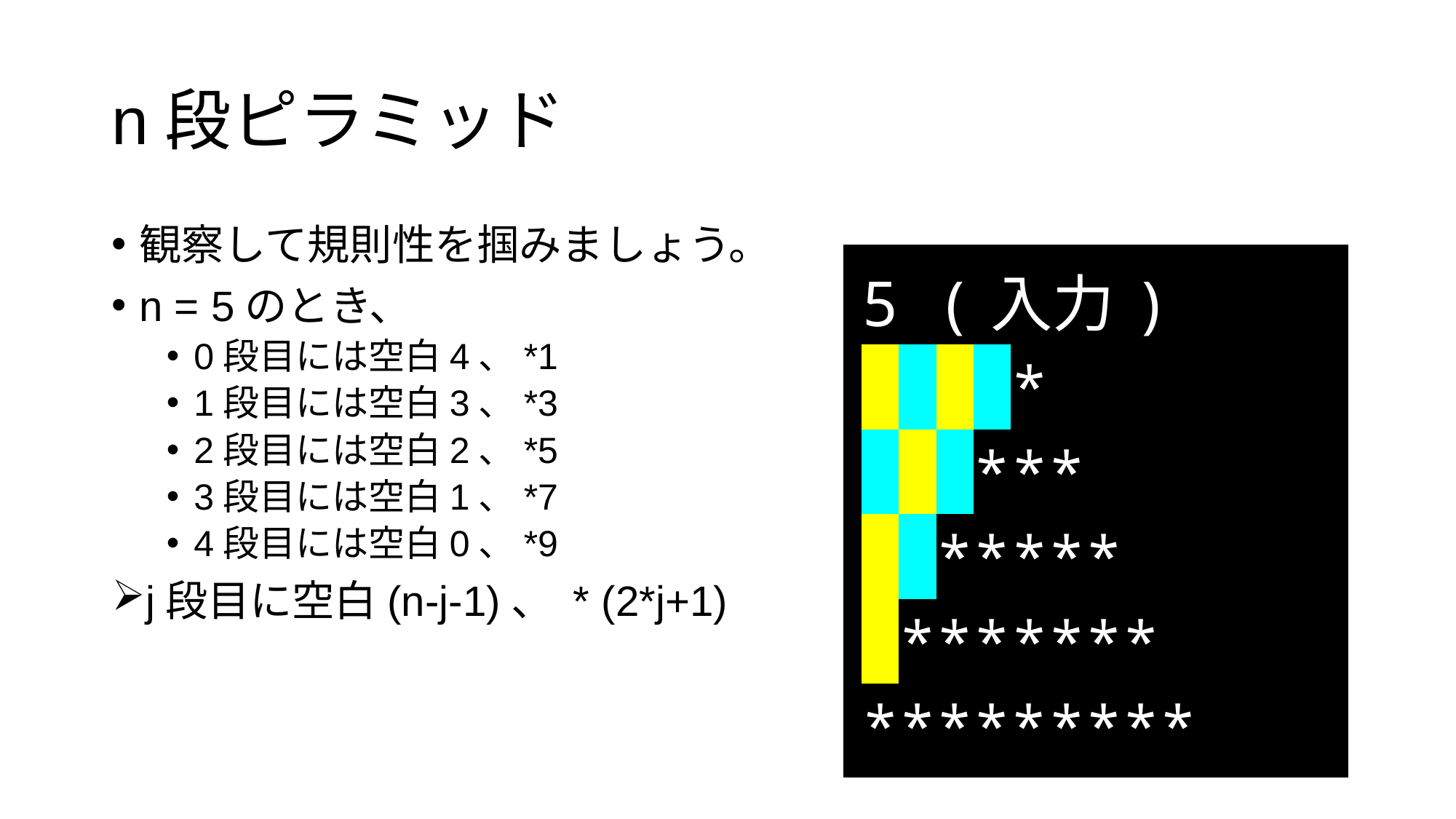

# n段ピラミッド
観察して規則性を掴みましょう。
n = 5のとき、
0段目には空白4、*1
1段目には空白3、*3
2段目には空白2、*5
3段目には空白1、*7
4段目には空白0、*9
j段目に空白(n-j-1)、 * (2*j+1)

| 5 (入力) \* \*\*\* \*\*\*\*\* \*\*\*\*\*\*\* \*\*\*\*\*\*\*\*\* |
| --- |